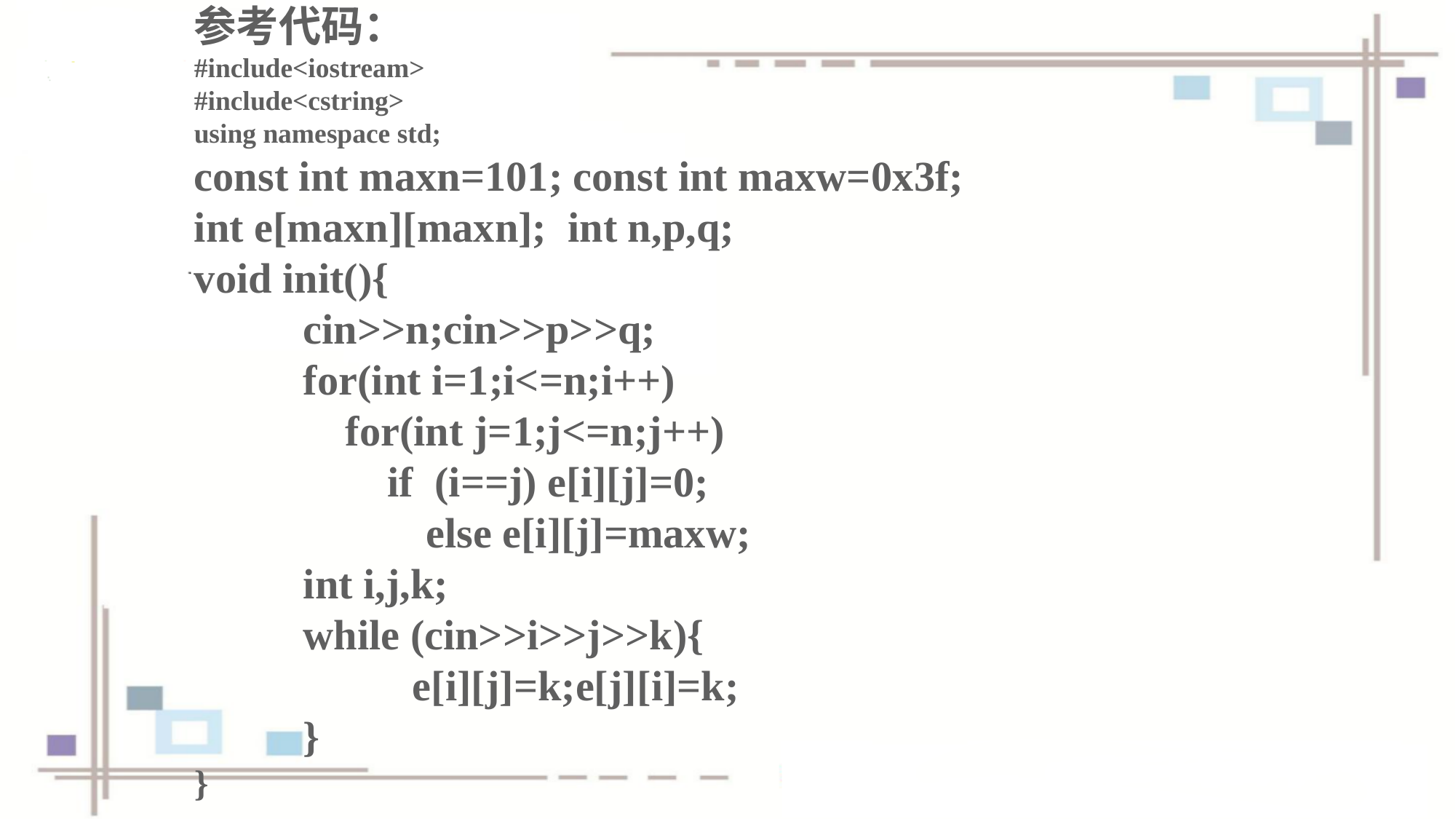

参考代码：
#include<iostream>
#include<cstring>
using namespace std;
const int maxn=101; const int maxw=0x3f;
int e[maxn][maxn];  int n,p,q;
void init(){
	cin>>n;cin>>p>>q;
	for(int i=1;i<=n;i++)
	    for(int j=1;j<=n;j++)
	        if  (i==j) e[i][j]=0;
                      else e[i][j]=maxw;
	int i,j,k;
	while (cin>>i>>j>>k){
		e[i][j]=k;e[j][i]=k;
	}
}